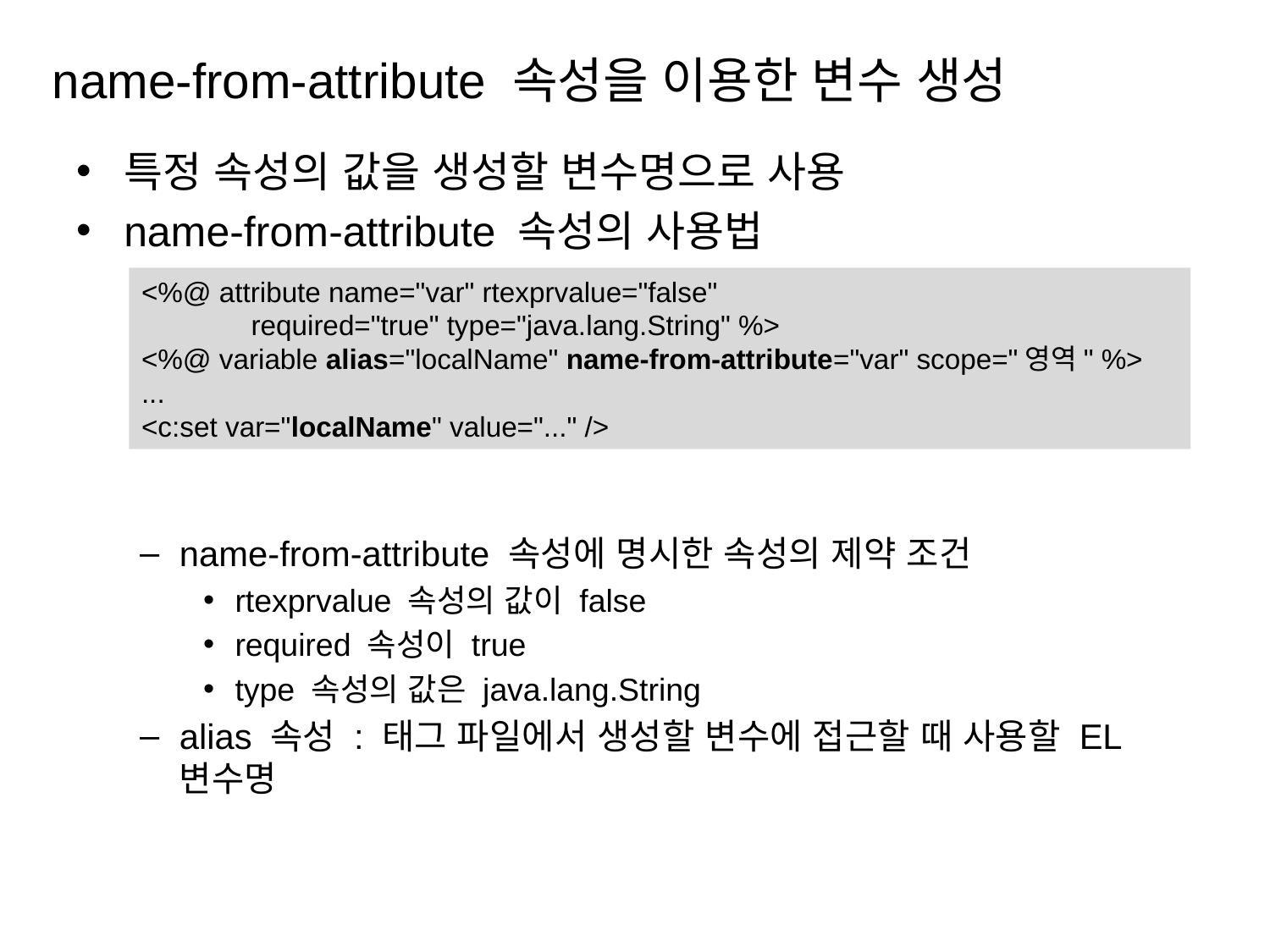

# name-from-attribute 속성을 이용한 변수 생성
특정 속성의 값을 생성할 변수명으로 사용
name-from-attribute 속성의 사용법

name-from-attribute 속성에 명시한 속성의 제약 조건
rtexprvalue 속성의 값이 false
required 속성이 true
type 속성의 값은 java.lang.String
alias 속성 : 태그 파일에서 생성할 변수에 접근할 때 사용할 EL 변수명
<%@ attribute name="var" rtexprvalue="false"
              required="true" type="java.lang.String" %>
<%@ variable alias="localName" name-from-attribute="var" scope="영역" %>
...
<c:set var="localName" value="..." />